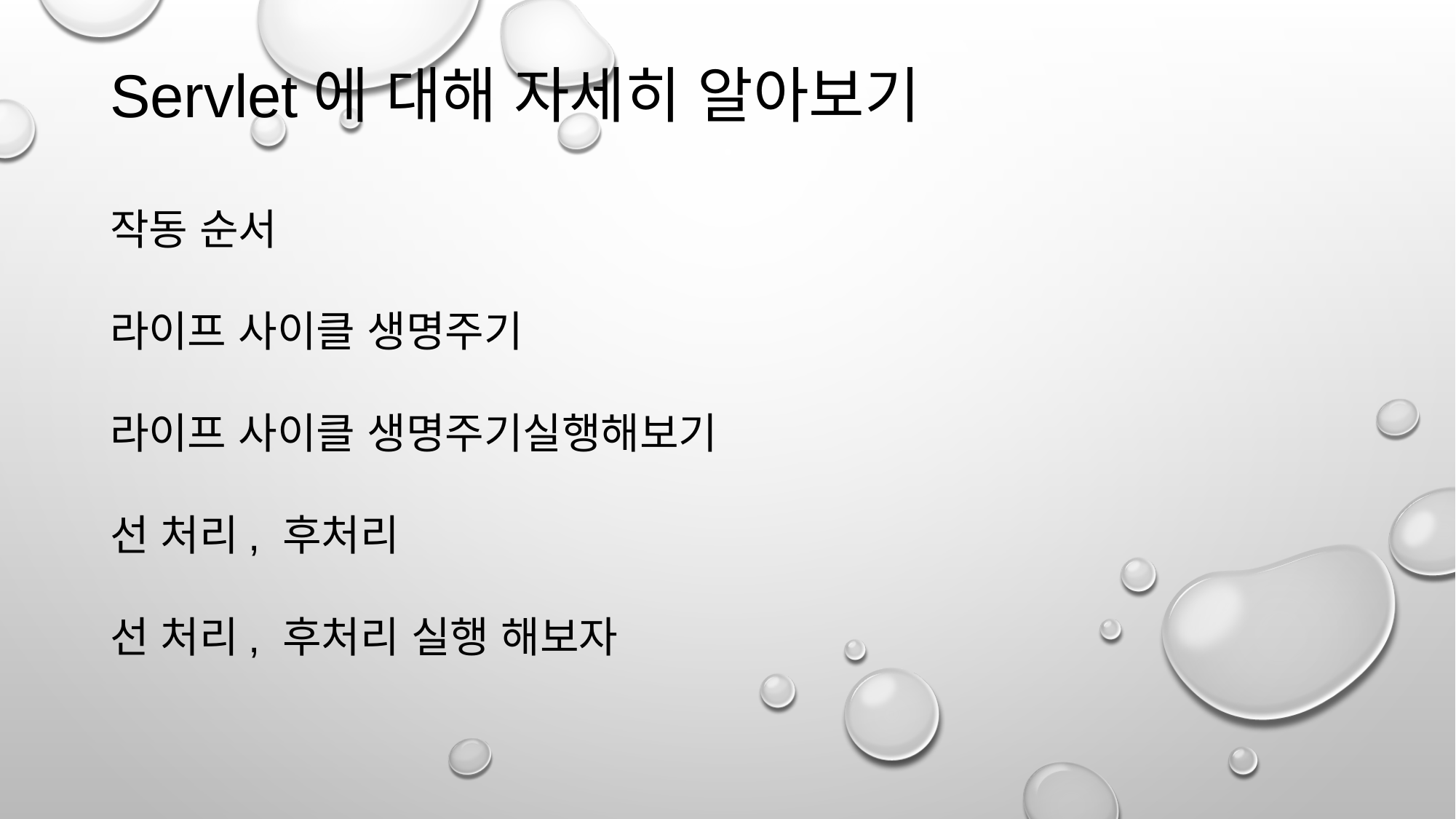

Servlet에 대해 자세히 알아보기

작동 순서

라이프 사이클 생명주기

라이프 사이클 생명주기실행해보기

선 처리, 후처리

선 처리, 후처리 실행 해보자